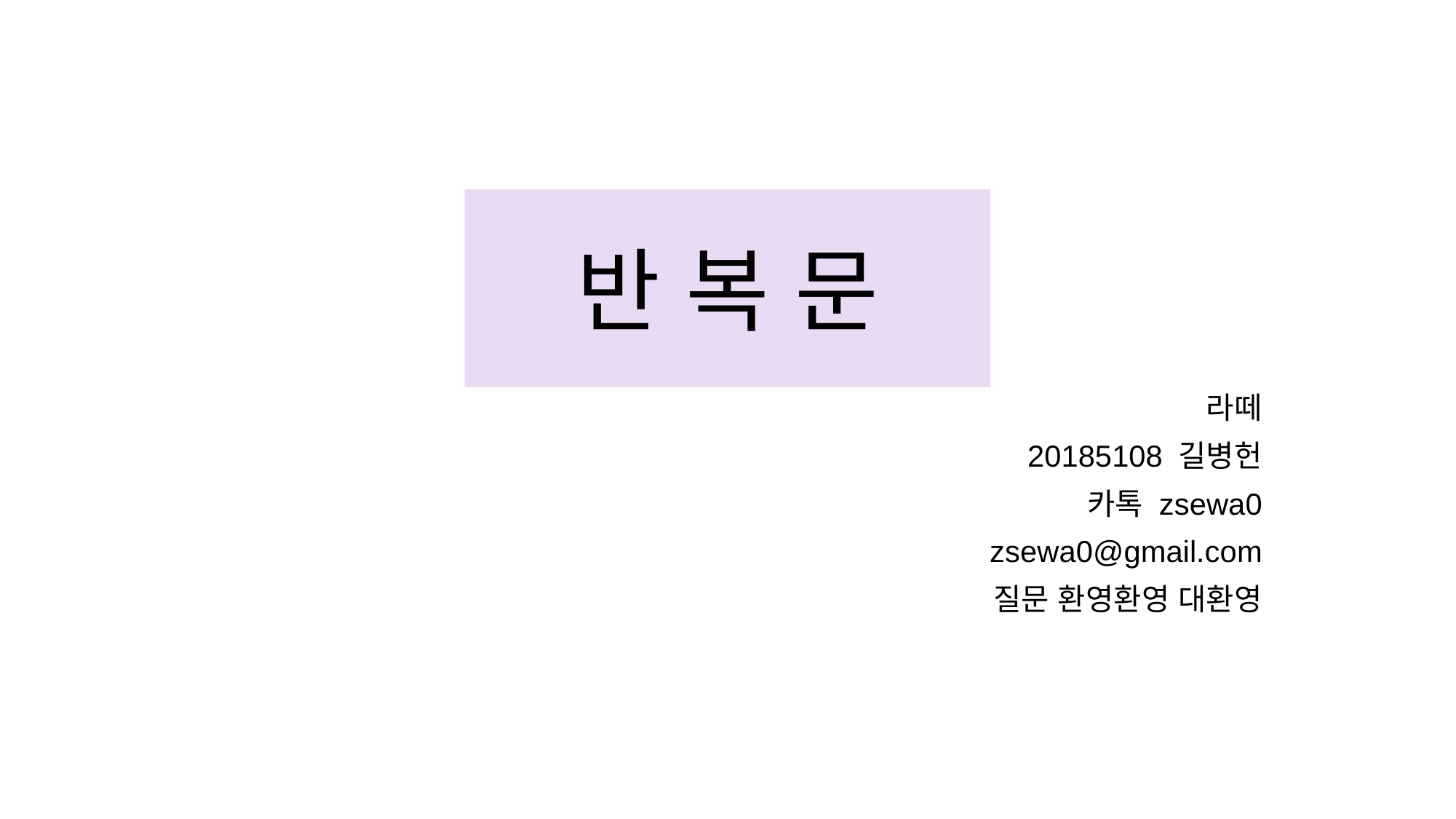

반 복 문
라떼
20185108 길병헌
카톡 zsewa0
zsewa0@gmail.com
질문 환영환영 대환영